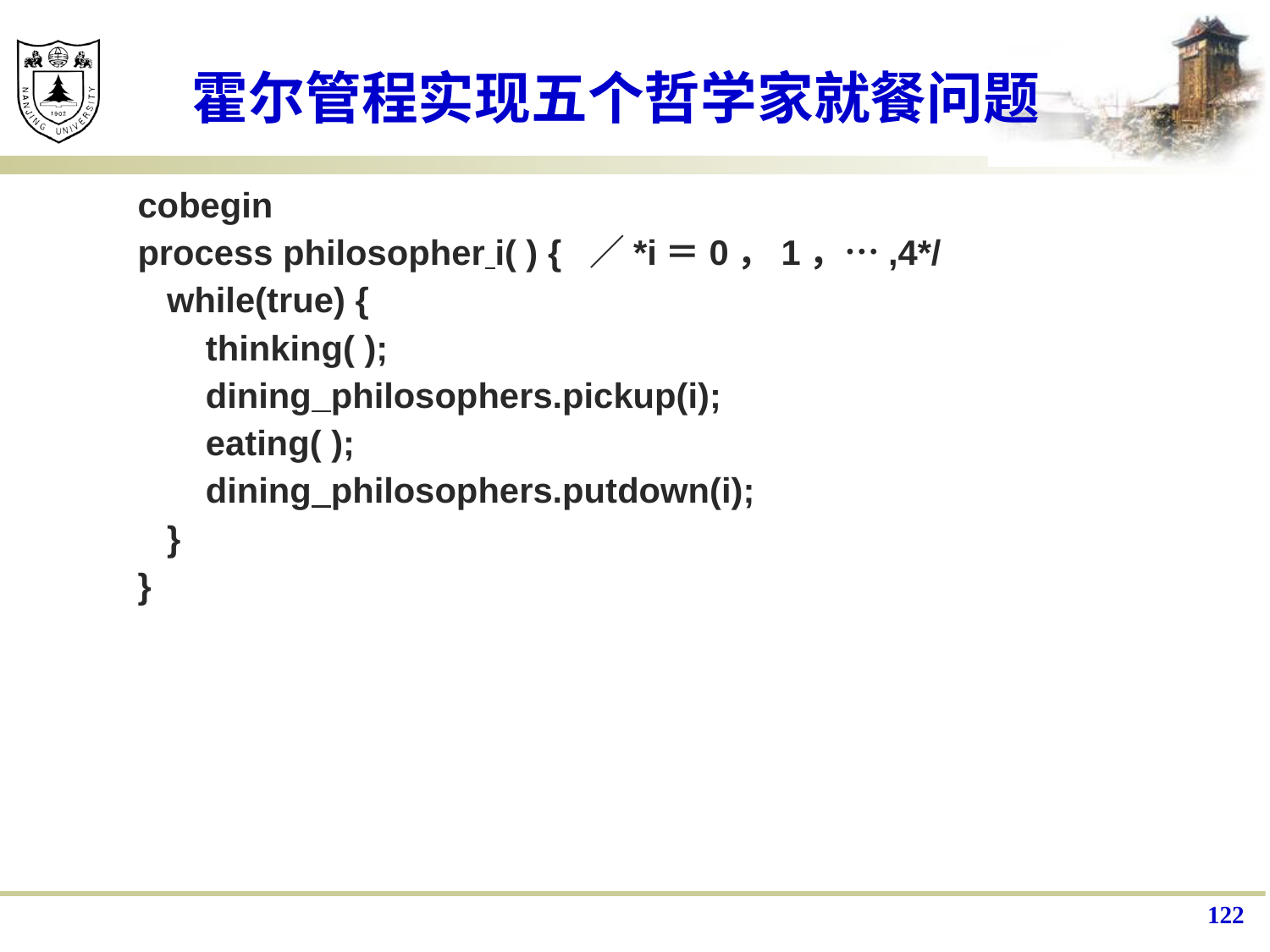

# 霍尔管程实现五个哲学家就餐问题
cobegin
process philosopher i( ) {  ／*i＝0，1，…,4*/
   while(true) {
　   thinking( );
　   dining  philosophers.pickup(i);
　   eating( );
　   dining  philosophers.putdown(i);
   }
}

122